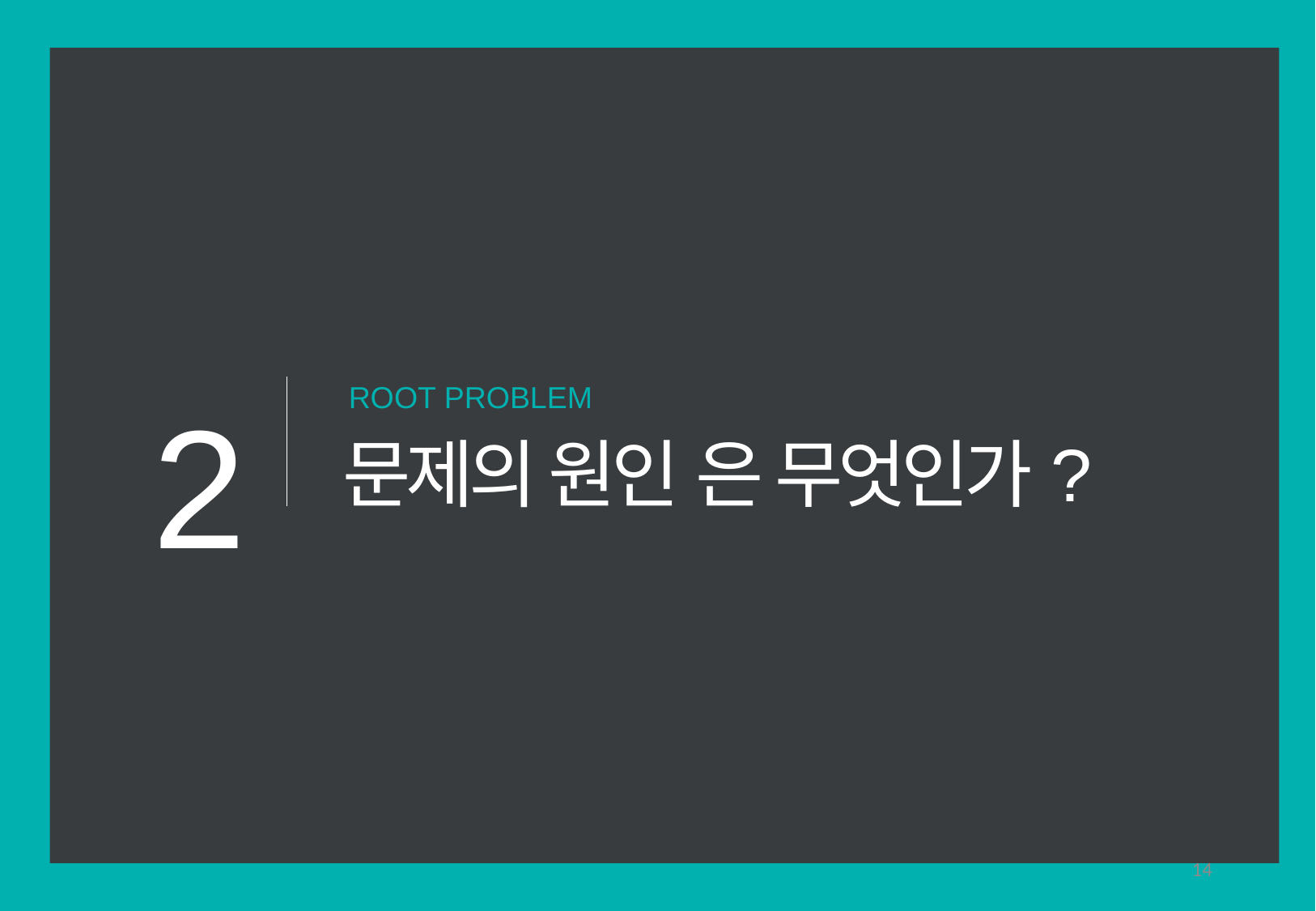

2
ROOT PROBLEM
문제의 원인 은 무엇인가?
14